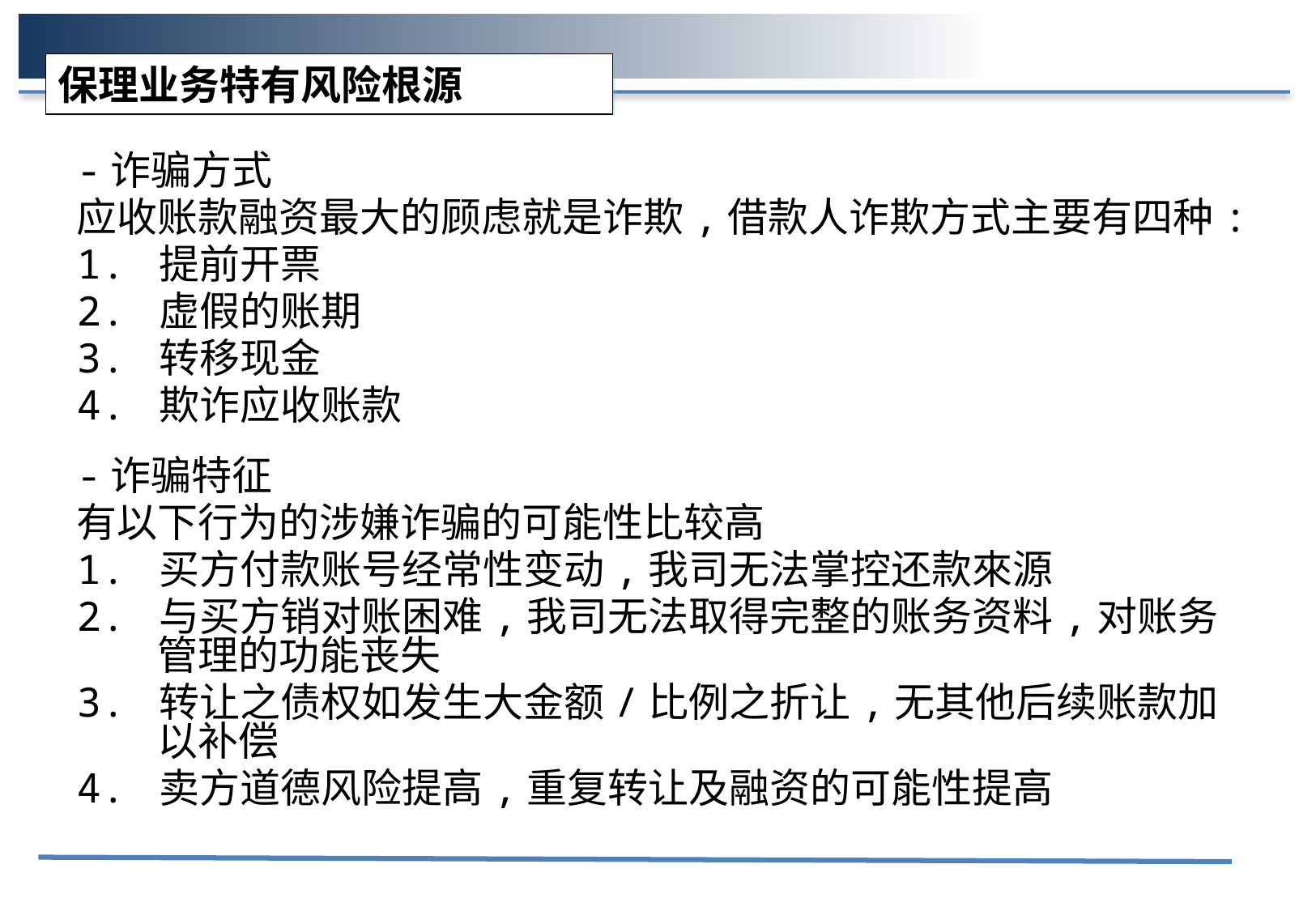

保理业务特有风险根源

-诈骗方式
应收账款融资最大的顾虑就是诈欺,借款人诈欺方式主要有四种:
1. 提前开票
2. 虚假的账期
3. 转移现金
4. 欺诈应收账款

-诈骗特征
有以下行为的涉嫌诈骗的可能性比较高
1. 买方付款账号经常性变动,我司无法掌控还款來源
2. 与买方销对账困难,我司无法取得完整的账务资料,对账务管理的功能丧失
3. 转让之债权如发生大金额/比例之折让,无其他后续账款加以补偿
4. 卖方道德风险提高,重复转让及融资的可能性提高